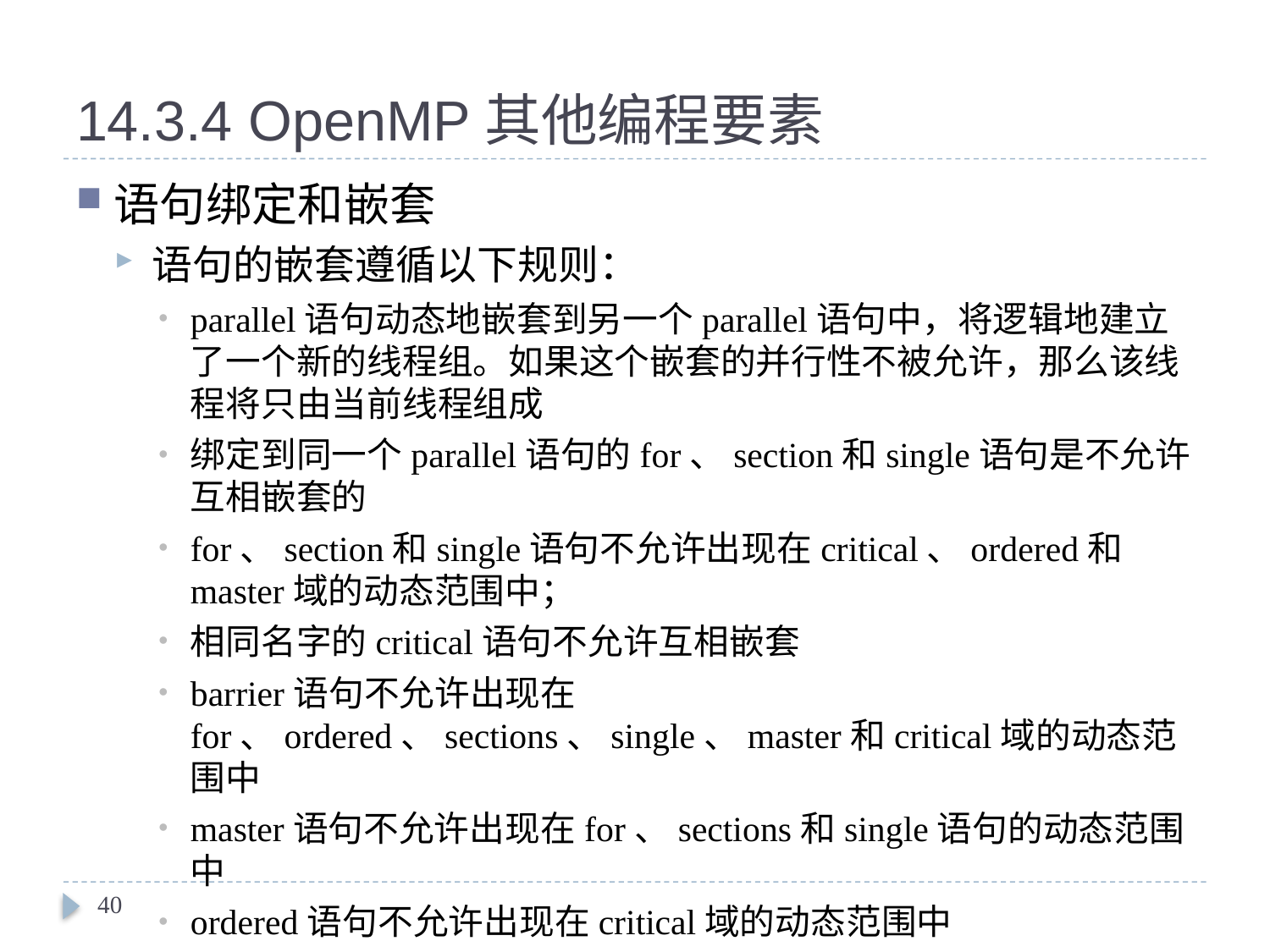

# 14.3.4 OpenMP其他编程要素
语句绑定和嵌套
语句的嵌套遵循以下规则：
parallel语句动态地嵌套到另一个parallel语句中，将逻辑地建立了一个新的线程组。如果这个嵌套的并行性不被允许，那么该线程将只由当前线程组成
绑定到同一个parallel语句的for、section和single语句是不允许互相嵌套的
for、section和single语句不允许出现在critical、ordered和master域的动态范围中；
相同名字的critical语句不允许互相嵌套
barrier语句不允许出现在for、ordered、sections、single、master和critical域的动态范围中
master语句不允许出现在for、sections和single语句的动态范围中
ordered语句不允许出现在critical域的动态范围中
对允许在并行域内动态执行的所有语句，在并行域外执行时也是合法的
40